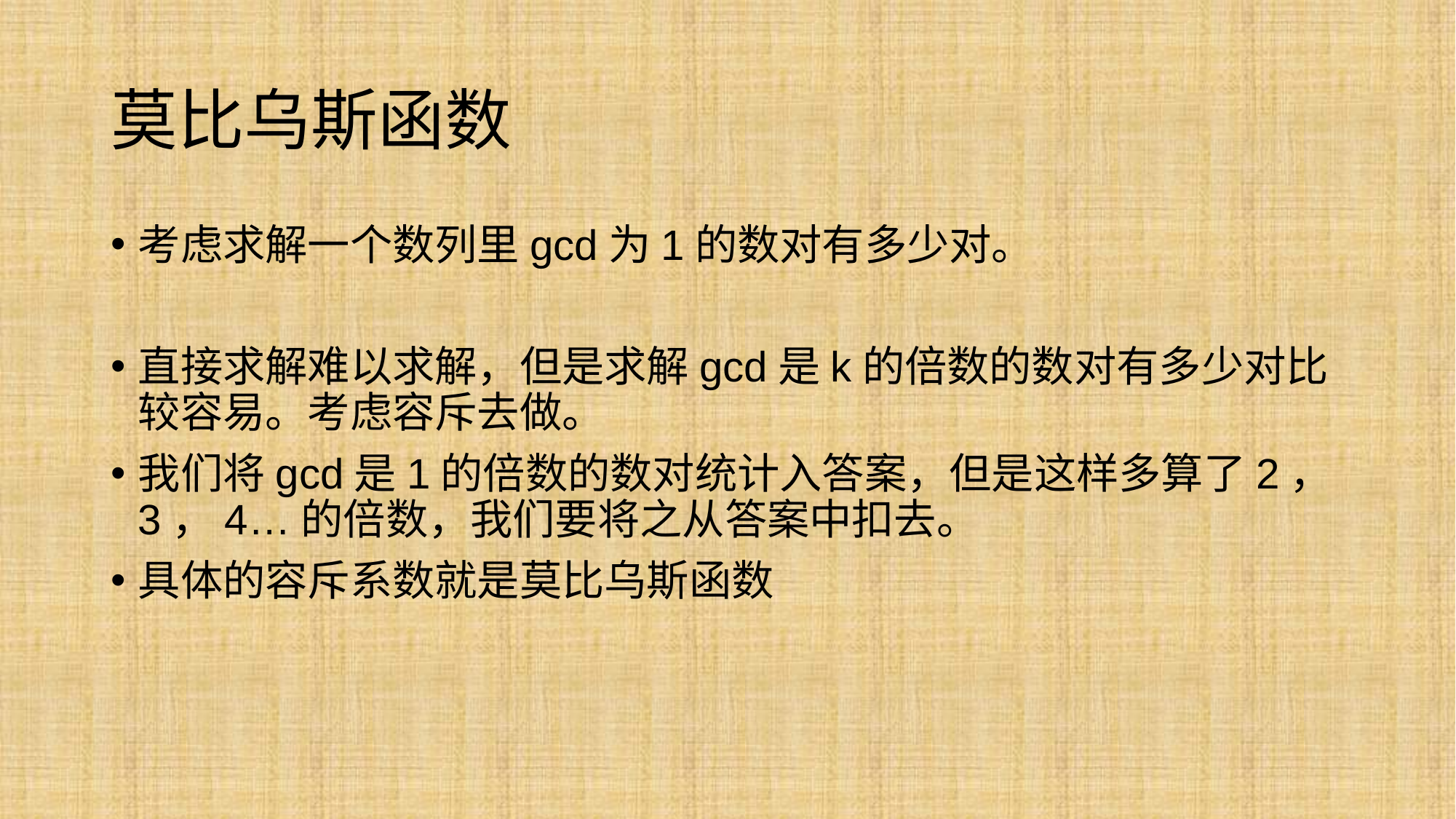

# 莫比乌斯函数
考虑求解一个数列里gcd为1的数对有多少对。

直接求解难以求解，但是求解gcd是k的倍数的数对有多少对比较容易。考虑容斥去做。
我们将gcd是1的倍数的数对统计入答案，但是这样多算了2，3，4…的倍数，我们要将之从答案中扣去。
具体的容斥系数就是莫比乌斯函数